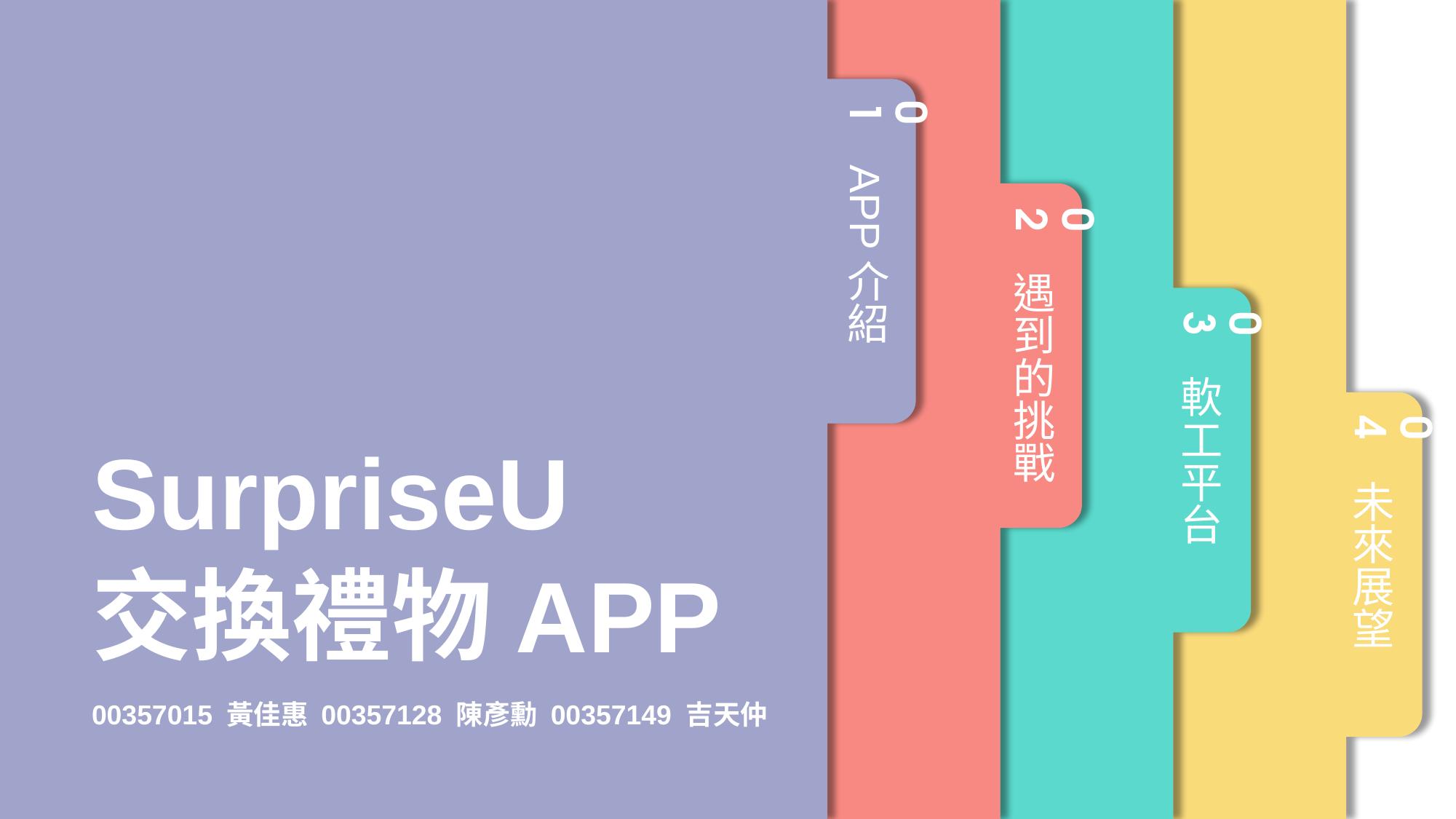

01
APP介紹
02
遇到的挑戰
03
軟工平台
04
SurpriseU
交換禮物APP
未來展望
00357015 黃佳惠 00357128 陳彥勳 00357149 吉天仲